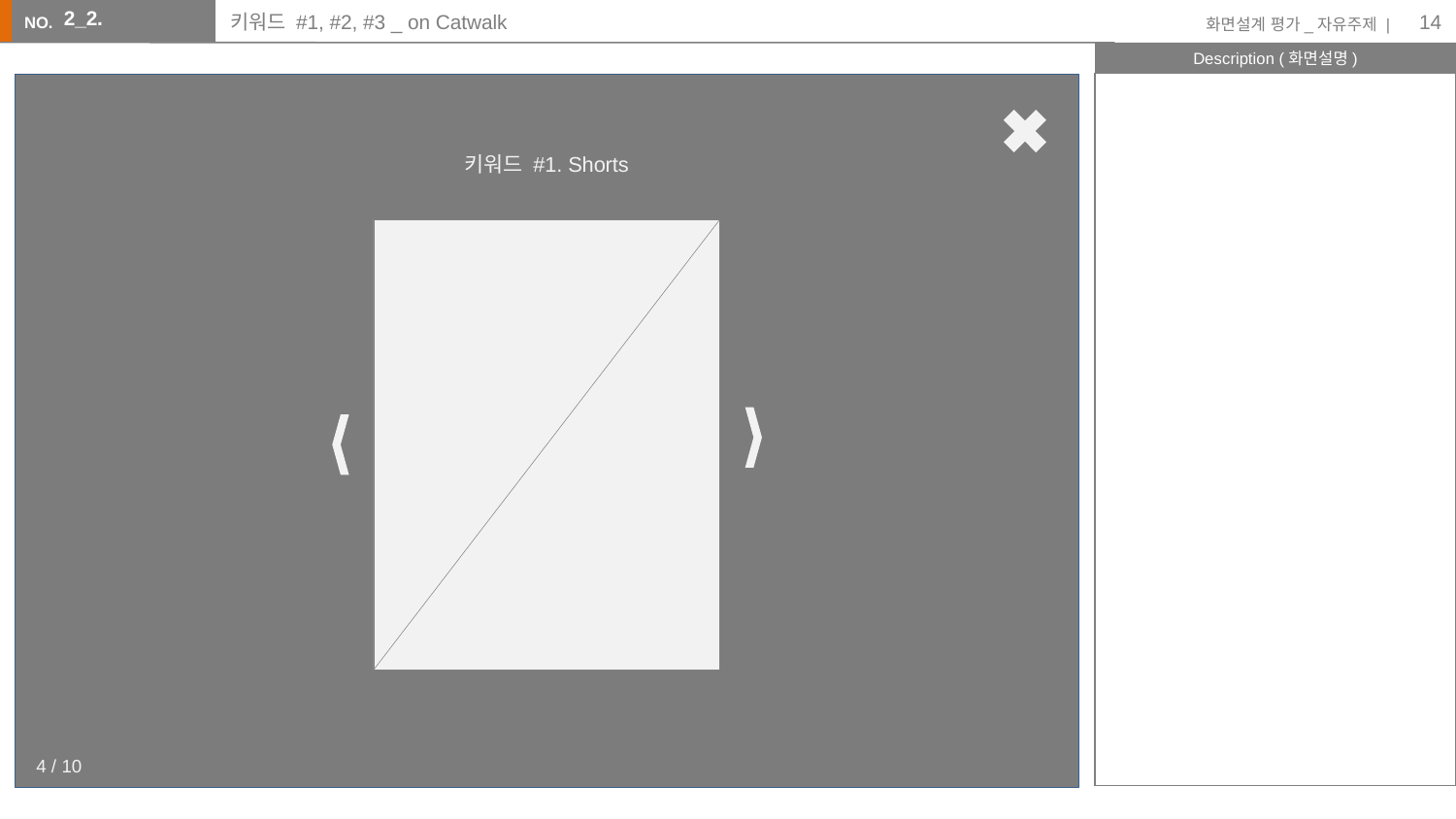

14
2_2.
# 키워드 #1, #2, #3 _ on Catwalk

키워드 #1. Shorts

4 / 10